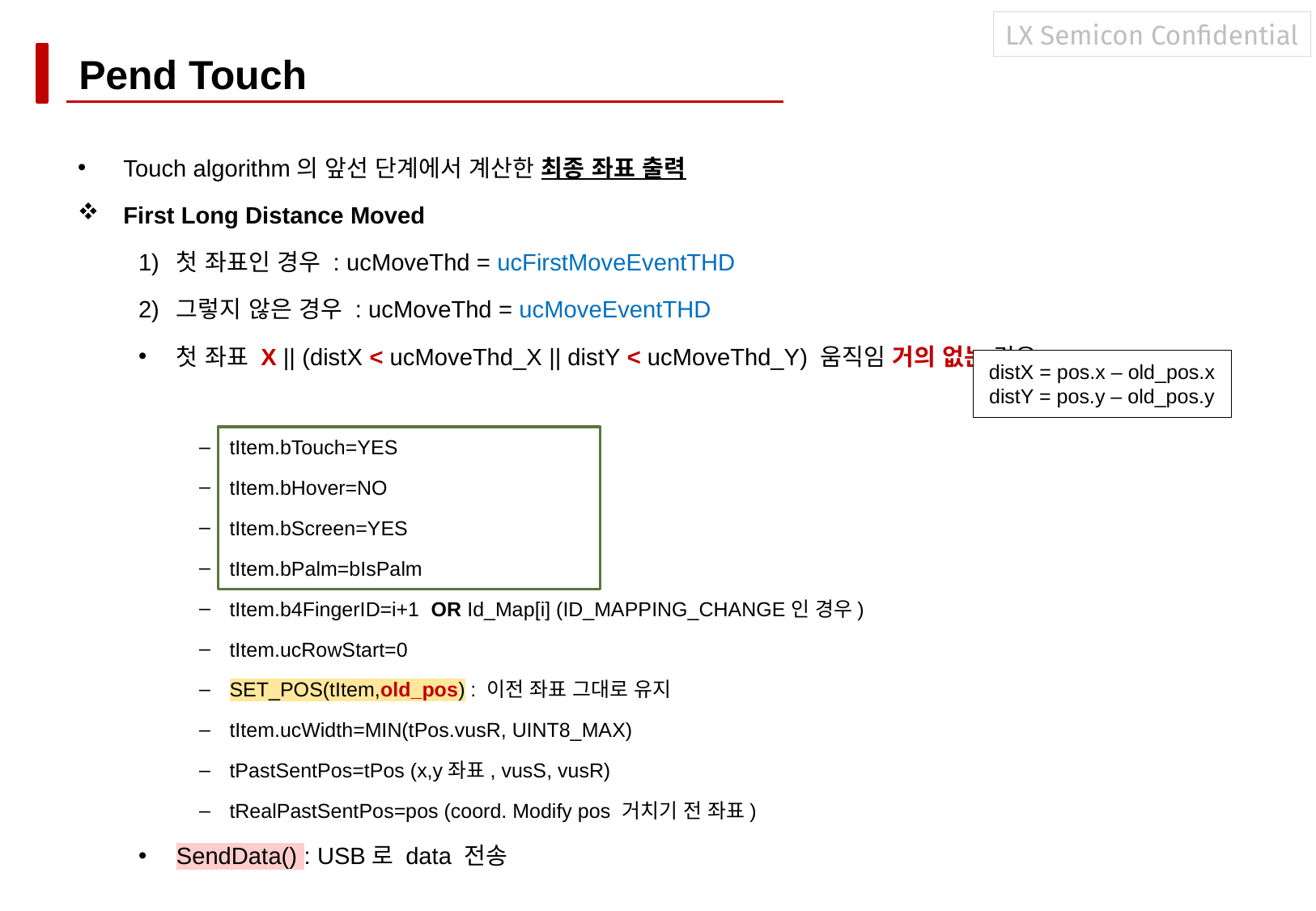

# Pend Touch
Touch algorithm의 앞선 단계에서 계산한 최종 좌표 출력
First Long Distance Moved
첫 좌표인 경우 : ucMoveThd = ucFirstMoveEventTHD
그렇지 않은 경우 : ucMoveThd = ucMoveEventTHD
첫 좌표 X || (distX < ucMoveThd_X || distY < ucMoveThd_Y) 움직임 거의 없는 경우

tItem.bTouch=YES
tItem.bHover=NO
tItem.bScreen=YES
tItem.bPalm=bIsPalm
tItem.b4FingerID=i+1  OR Id_Map[i] (ID_MAPPING_CHANGE인 경우)
tItem.ucRowStart=0
SET_POS(tItem,old_pos) : 이전 좌표 그대로 유지
tItem.ucWidth=MIN(tPos.vusR, UINT8_MAX)
tPastSentPos=tPos (x,y좌표, vusS, vusR)
tRealPastSentPos=pos (coord. Modify pos 거치기 전 좌표)
SendData() : USB로 data 전송
distX = pos.x – old_pos.x
distY = pos.y – old_pos.y